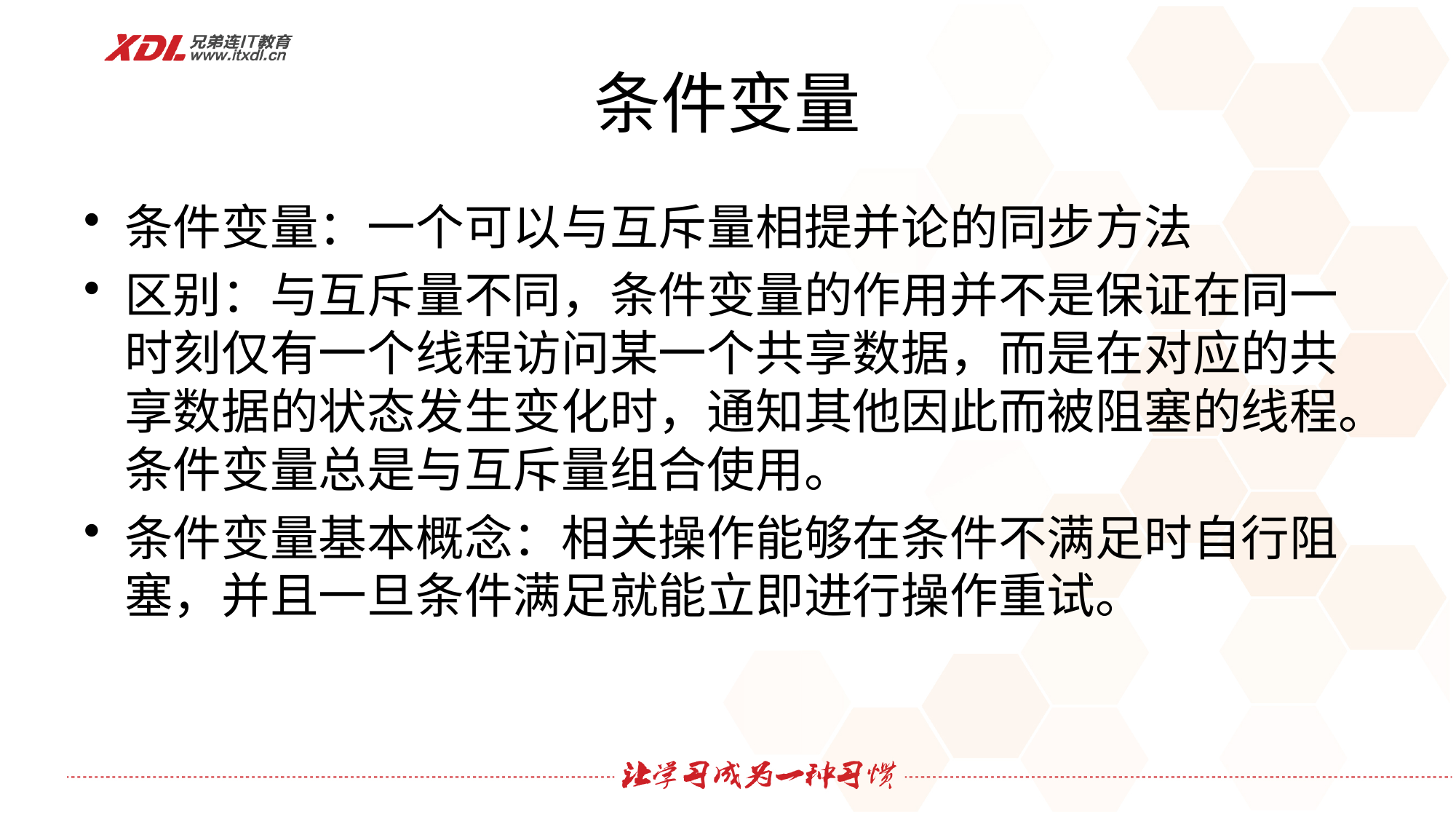

# 条件变量
条件变量：一个可以与互斥量相提并论的同步方法
区别：与互斥量不同，条件变量的作用并不是保证在同一时刻仅有一个线程访问某一个共享数据，而是在对应的共享数据的状态发生变化时，通知其他因此而被阻塞的线程。条件变量总是与互斥量组合使用。
条件变量基本概念：相关操作能够在条件不满足时自行阻塞，并且一旦条件满足就能立即进行操作重试。